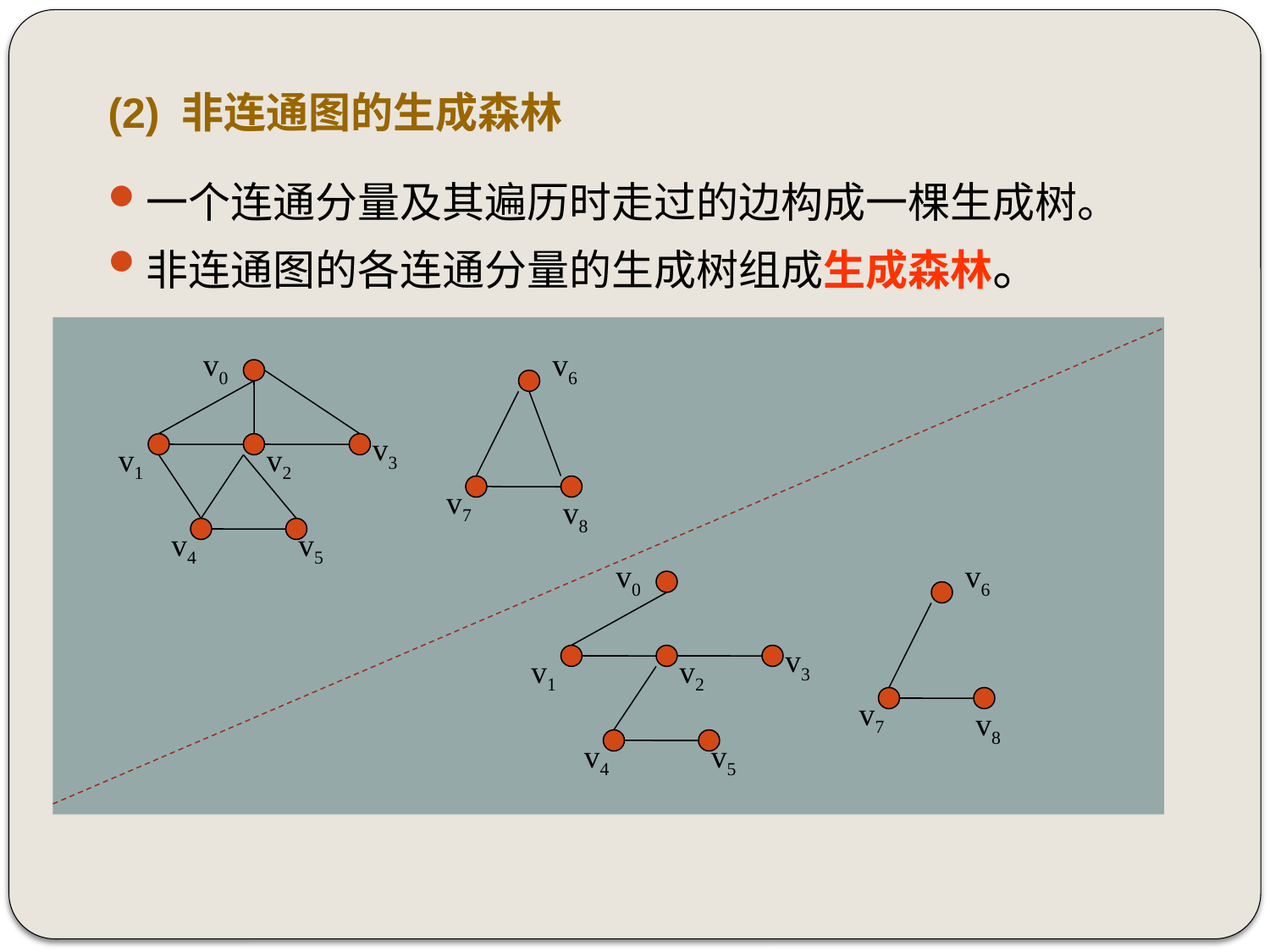

# (2) 非连通图的生成森林
一个连通分量及其遍历时走过的边构成一棵生成树。
非连通图的各连通分量的生成树组成生成森林。

v0
v6

v3
v1

v2

v7

v8
v4

v5

v0
v6

v3
v1

v2

v7

v8
v4

v5